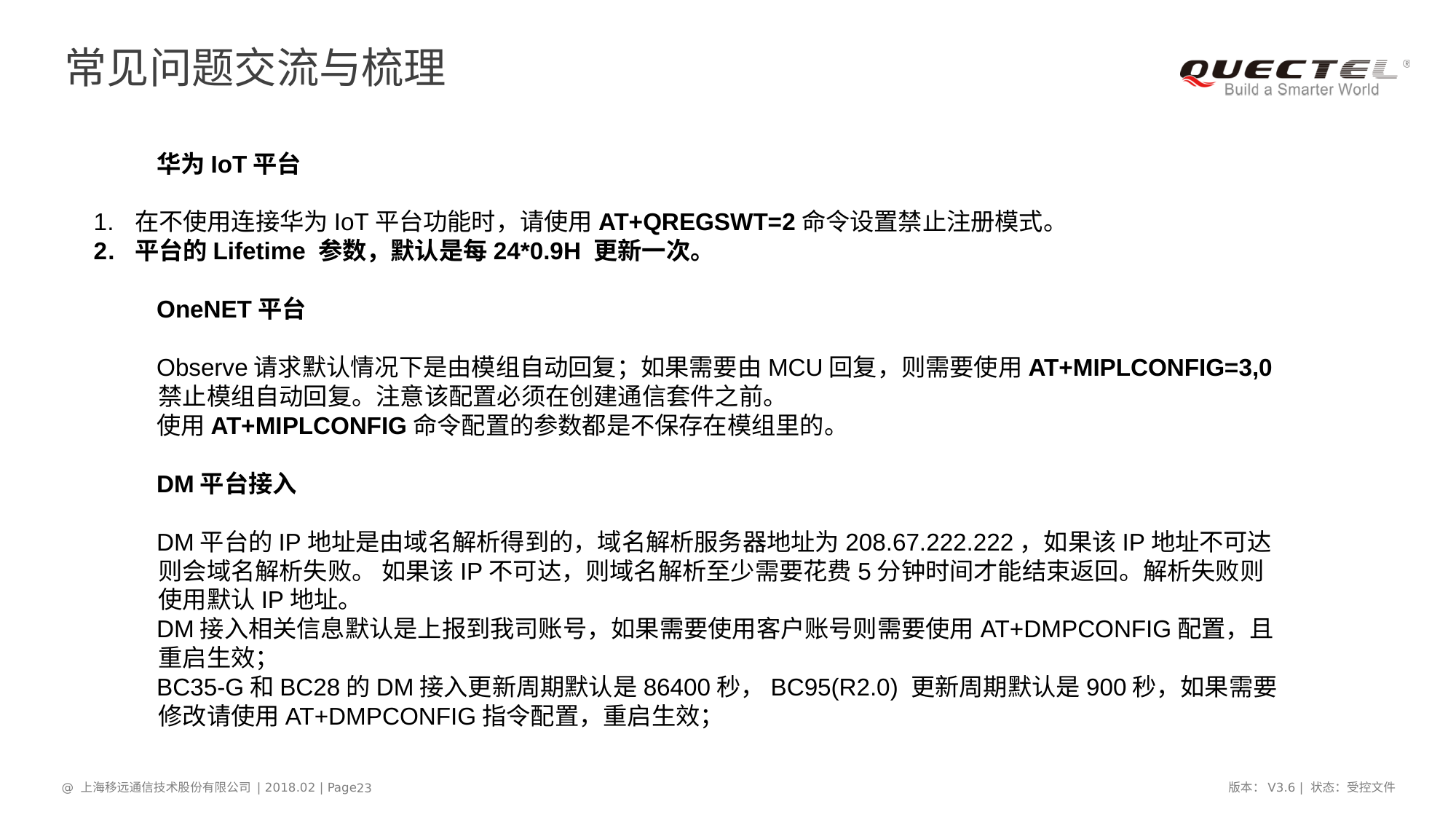

# 常见问题交流与梳理
华为IoT平台

在不使用连接华为IoT平台功能时，请使用AT+QREGSWT=2命令设置禁止注册模式。
平台的Lifetime 参数，默认是每24*0.9H 更新一次。

OneNET平台

Observe请求默认情况下是由模组自动回复；如果需要由MCU回复，则需要使用AT+MIPLCONFIG=3,0禁止模组自动回复。注意该配置必须在创建通信套件之前。
使用AT+MIPLCONFIG命令配置的参数都是不保存在模组里的。

DM平台接入

DM平台的IP地址是由域名解析得到的，域名解析服务器地址为208.67.222.222，如果该IP地址不可达则会域名解析失败。 如果该IP不可达，则域名解析至少需要花费5分钟时间才能结束返回。解析失败则使用默认IP地址。
DM接入相关信息默认是上报到我司账号，如果需要使用客户账号则需要使用AT+DMPCONFIG配置，且重启生效；
BC35-G和BC28的DM接入更新周期默认是86400秒，BC95(R2.0) 更新周期默认是900秒，如果需要修改请使用AT+DMPCONFIG指令配置，重启生效；